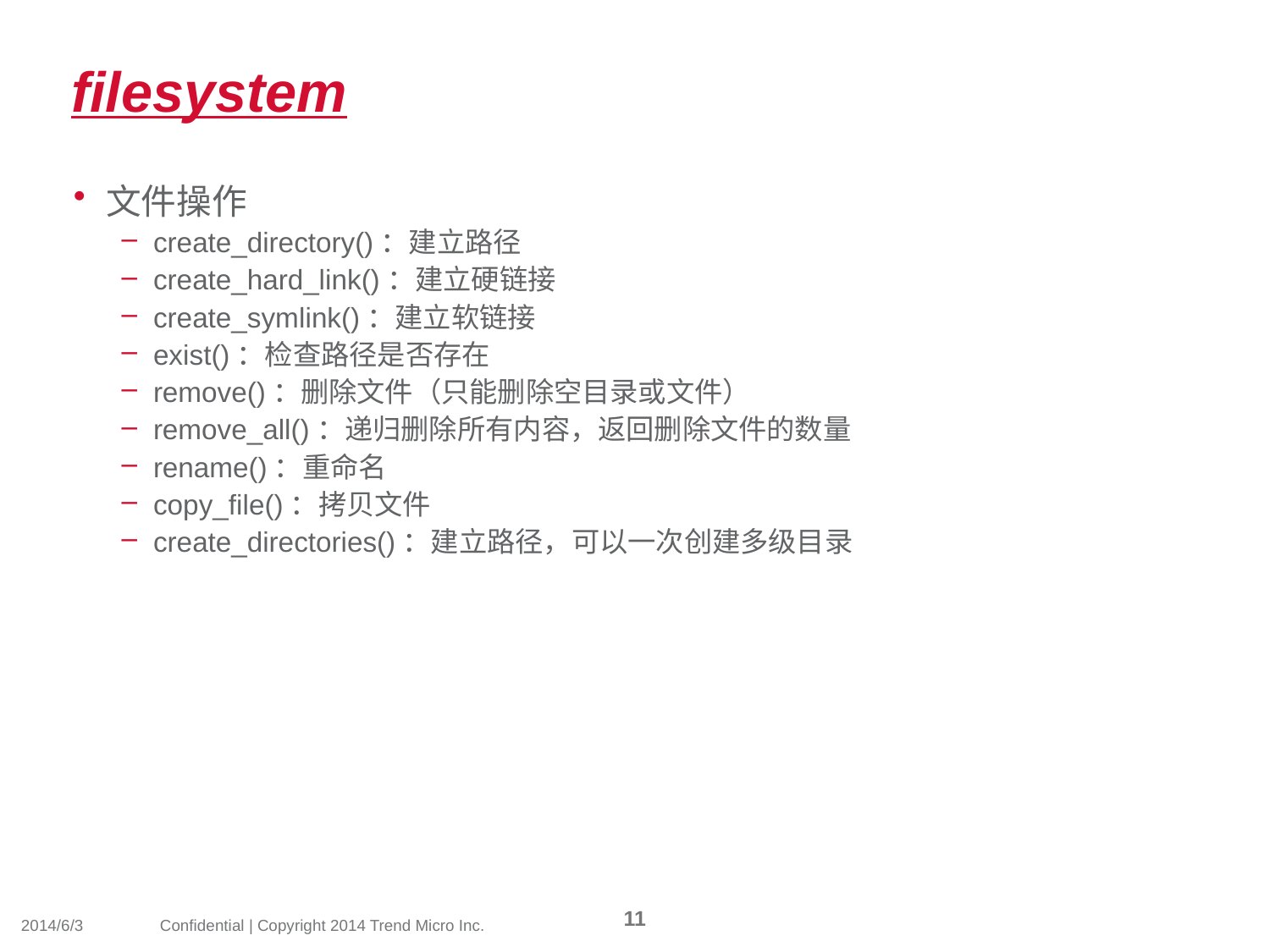

# filesystem
文件操作
create_directory()：建立路径
create_hard_link()：建立硬链接
create_symlink()：建立软链接
exist()：检查路径是否存在
remove()：删除文件（只能删除空目录或文件）
remove_all()：递归删除所有内容，返回删除文件的数量
rename()：重命名
copy_file()：拷贝文件
create_directories()：建立路径，可以一次创建多级目录
11
2014/6/3
Confidential | Copyright 2014 Trend Micro Inc.